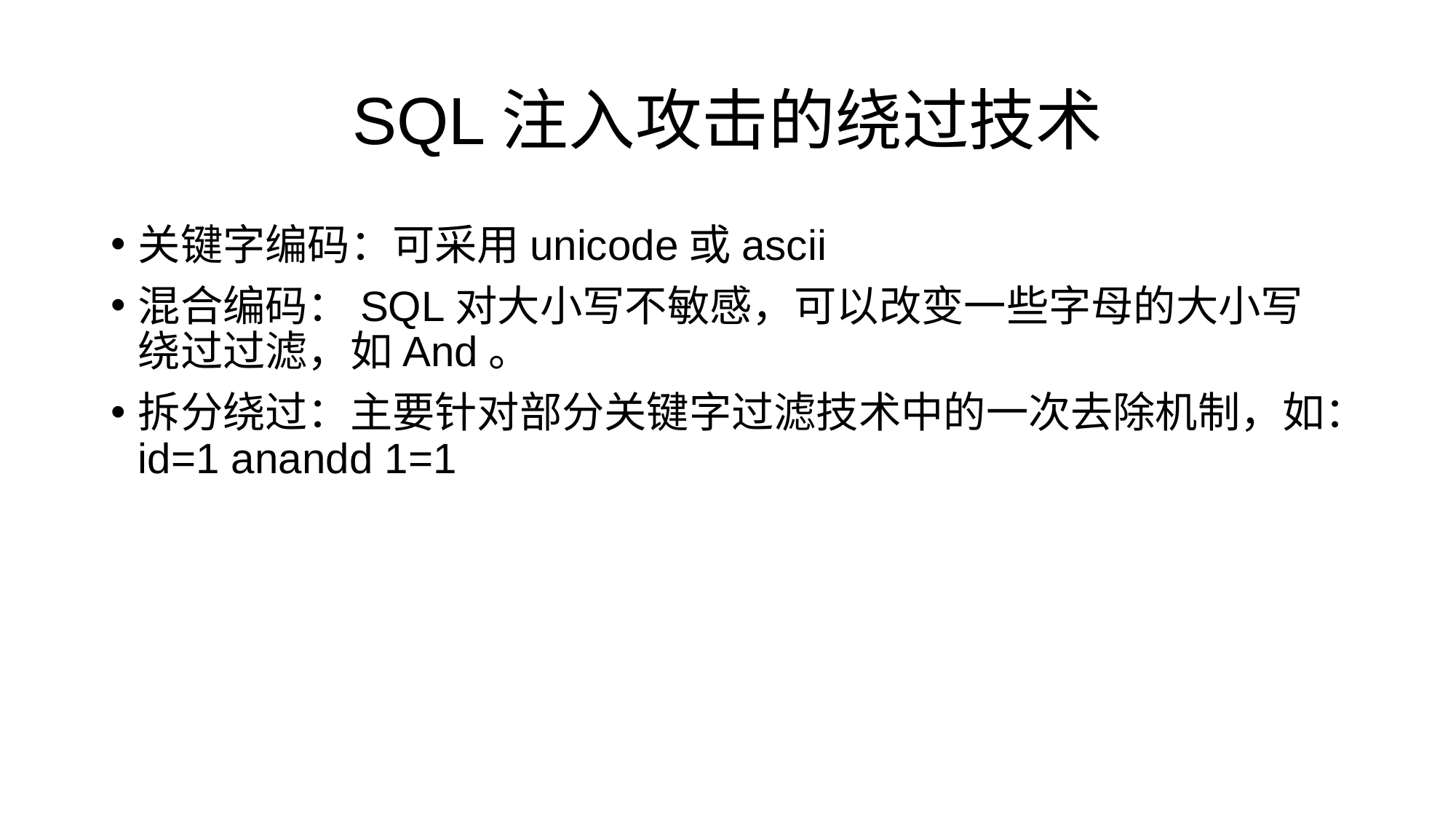

# SQL注入攻击的绕过技术
关键字编码：可采用unicode或ascii
混合编码：SQL对大小写不敏感，可以改变一些字母的大小写绕过过滤，如And。
拆分绕过：主要针对部分关键字过滤技术中的一次去除机制，如：id=1 anandd 1=1